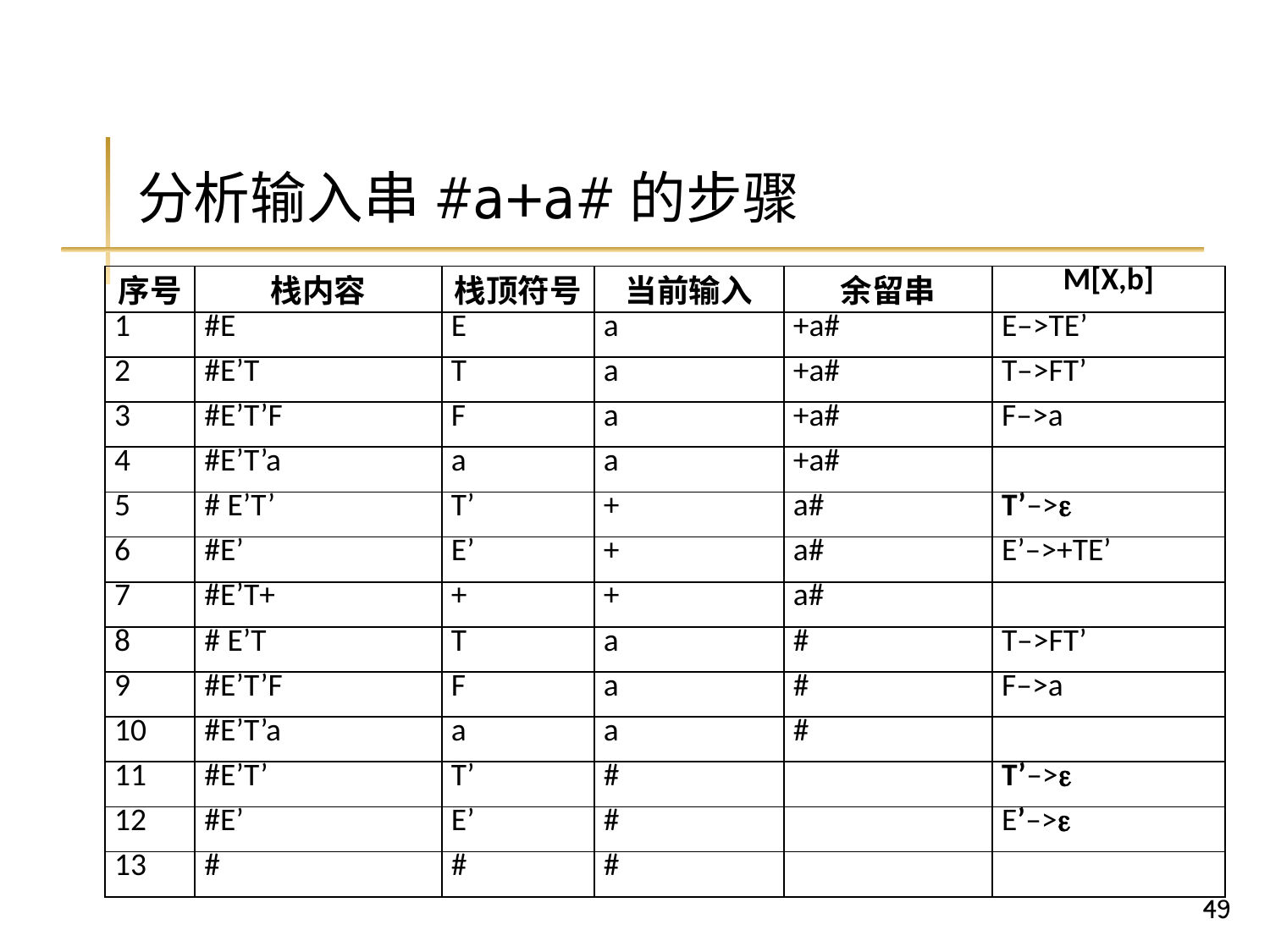

分析输入串#a+a#的步骤
| 序号 | 栈内容 | 栈顶符号 | 当前输入 | 余留串 | M[X,b] |
| --- | --- | --- | --- | --- | --- |
| 1 | #E | E | a | +a# | E–>TE’ |
| 2 | #E’T | T | a | +a# | T–>FT’ |
| 3 | #E’T’F | F | a | +a# | F–>a |
| 4 | #E’T’a | a | a | +a# |  |
| 5 | # E’T’ | T’ | + | a# | T’–>ε |
| 6 | #E’ | E’ | + | a# | E’–>+TE’ |
| 7 | #E’T+ | + | + | a# |  |
| 8 | # E’T | T | a | # | T–>FT’ |
| 9 | #E’T’F | F | a | # | F–>a |
| 10 | #E’T’a | a | a | # |  |
| 11 | #E’T’ | T’ | # |  | T’–>ε |
| 12 | #E’ | E’ | # |  | E’–>ε |
| 13 | # | # | # |  |  |
49